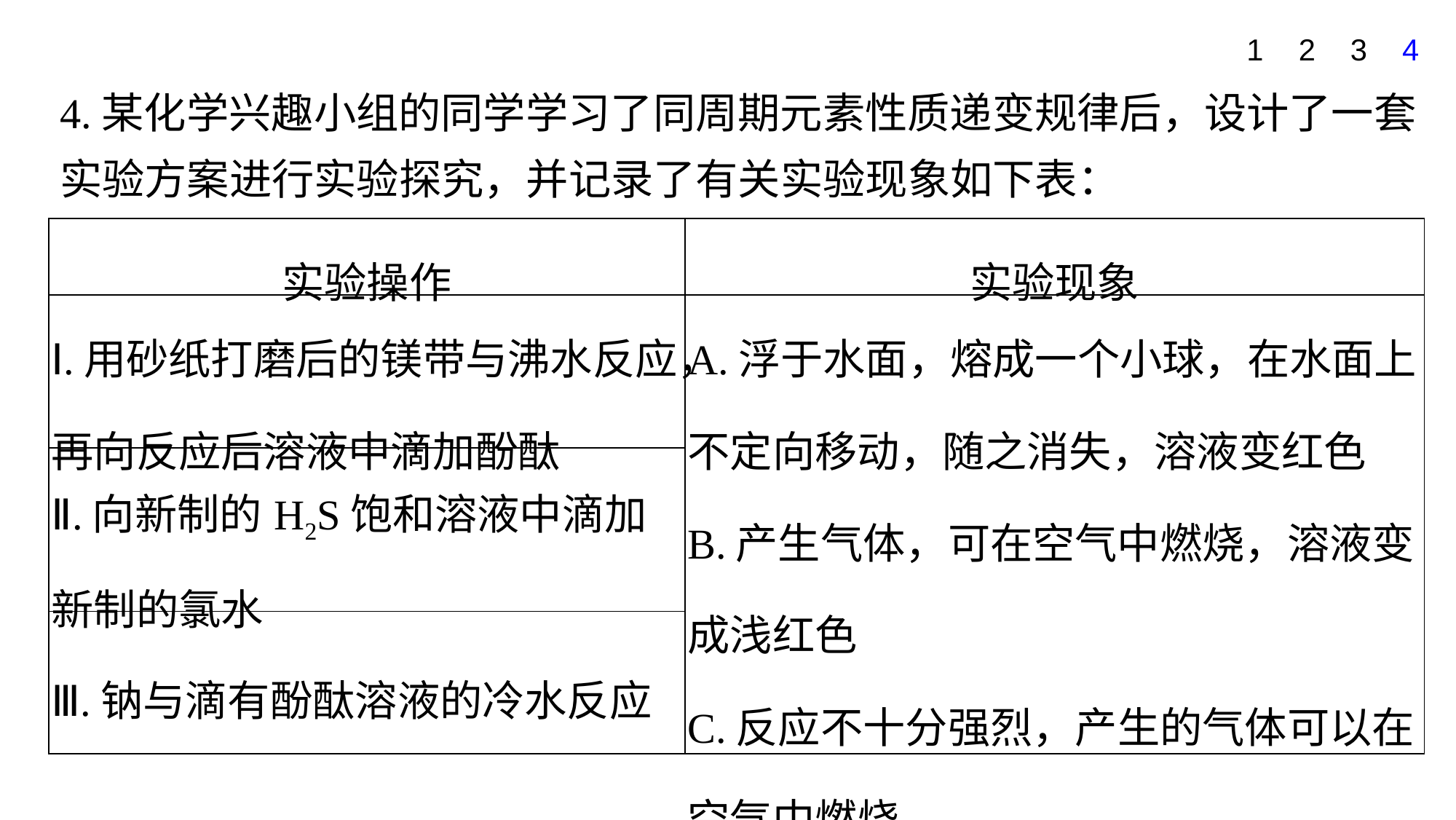

1
2
3
4
4.某化学兴趣小组的同学学习了同周期元素性质递变规律后，设计了一套实验方案进行实验探究，并记录了有关实验现象如下表：
| 实验操作 | 实验现象 |
| --- | --- |
| Ⅰ.用砂纸打磨后的镁带与沸水反应，再向反应后溶液中滴加酚酞 | A.浮于水面，熔成一个小球，在水面上不定向移动，随之消失，溶液变红色 B.产生气体，可在空气中燃烧，溶液变成浅红色 C.反应不十分强烈，产生的气体可以在空气中燃烧 |
| Ⅱ.向新制的H2S饱和溶液中滴加新制的氯水 |  |
| Ⅲ.钠与滴有酚酞溶液的冷水反应 |  |